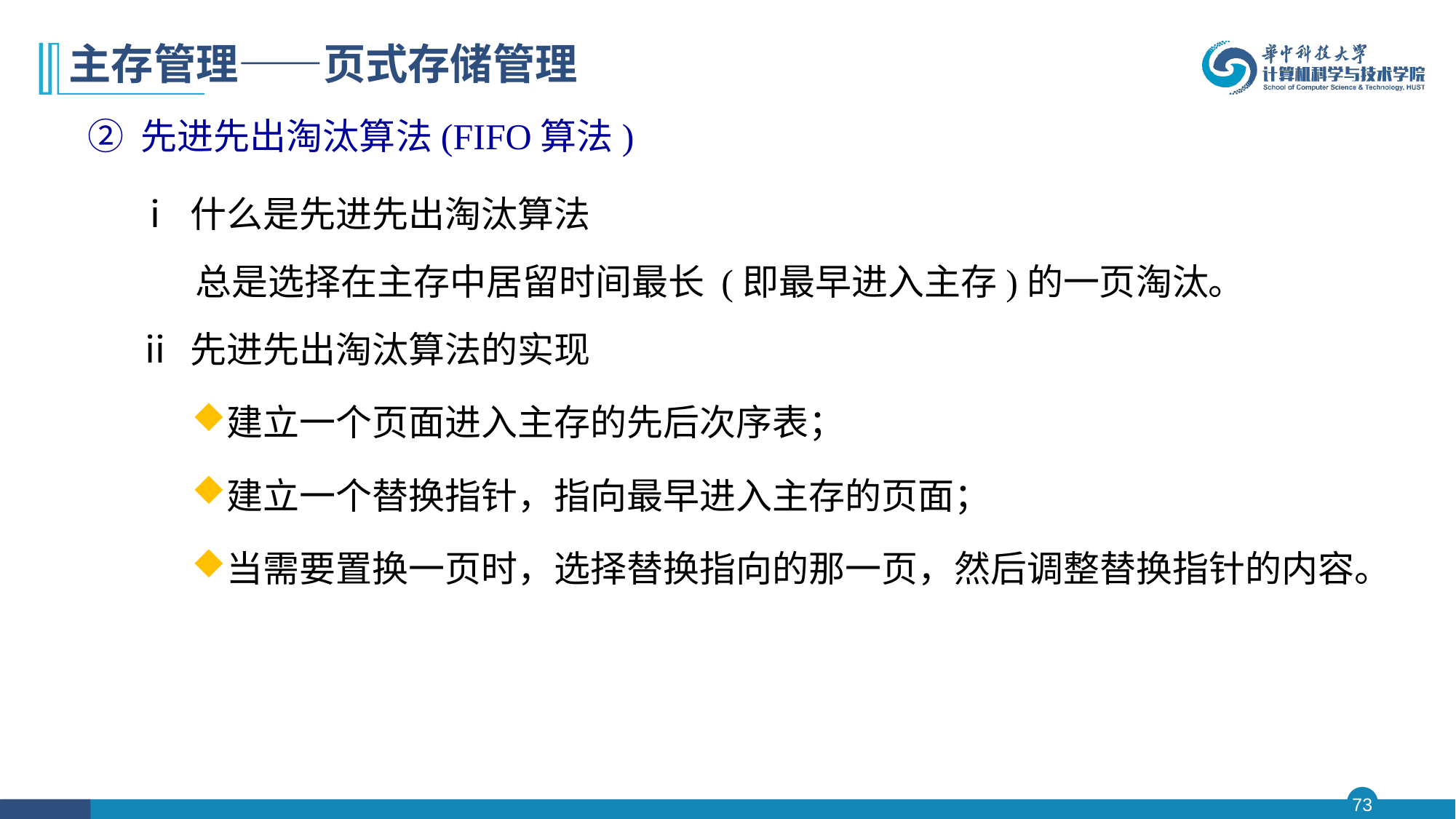

# 主存管理——页式存储管理
② 先进先出淘汰算法(FIFO算法)
ⅰ 什么是先进先出淘汰算法
      总是选择在主存中居留时间最长 (即最早进入主存)的一页淘汰。
ⅱ 先进先出淘汰算法的实现
建立一个页面进入主存的先后次序表；
建立一个替换指针，指向最早进入主存的页面；
当需要置换一页时，选择替换指向的那一页，然后调整替换指针的内容。